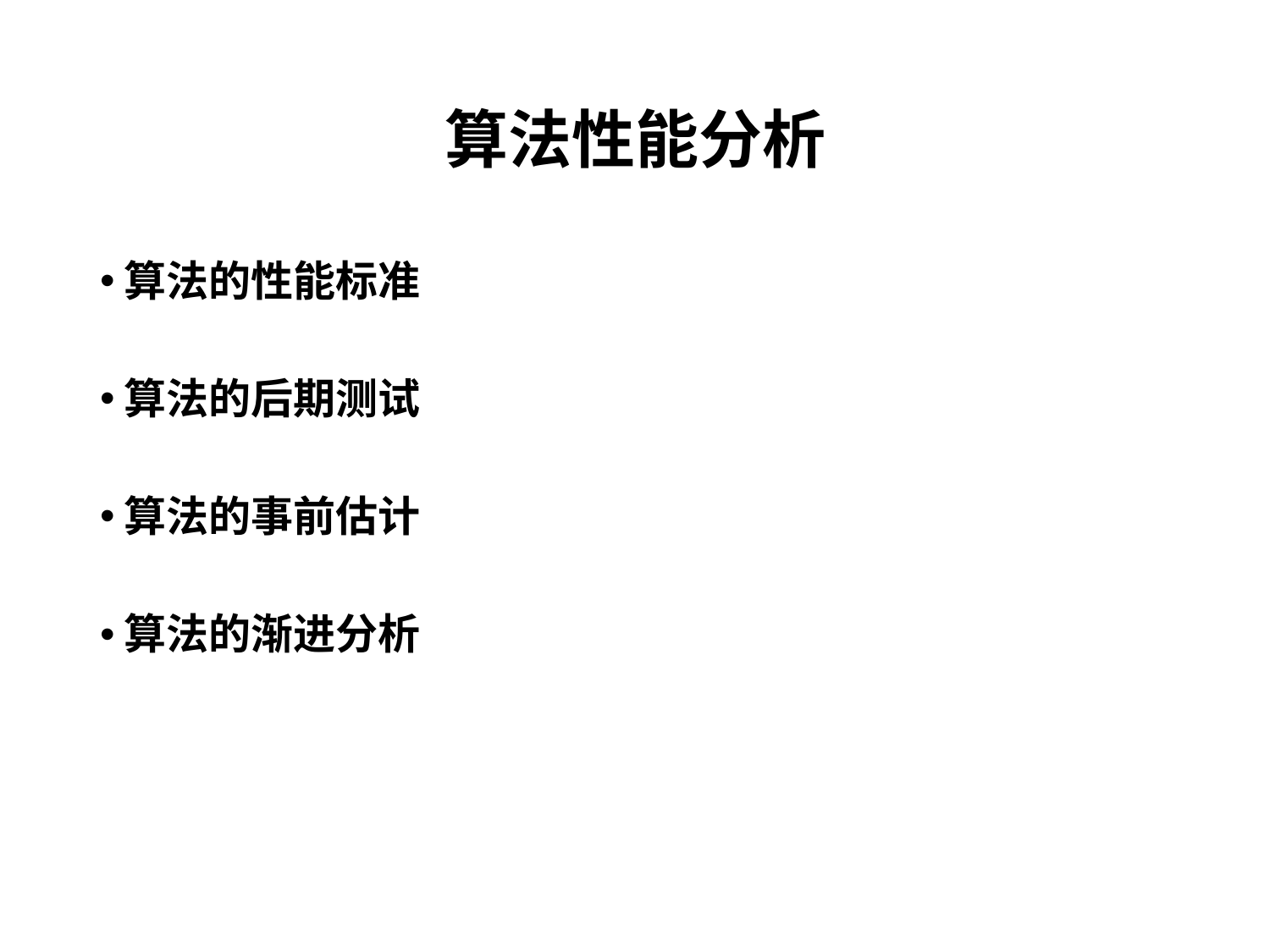

# 算法性能分析
算法的性能标准

算法的后期测试

算法的事前估计

算法的渐进分析